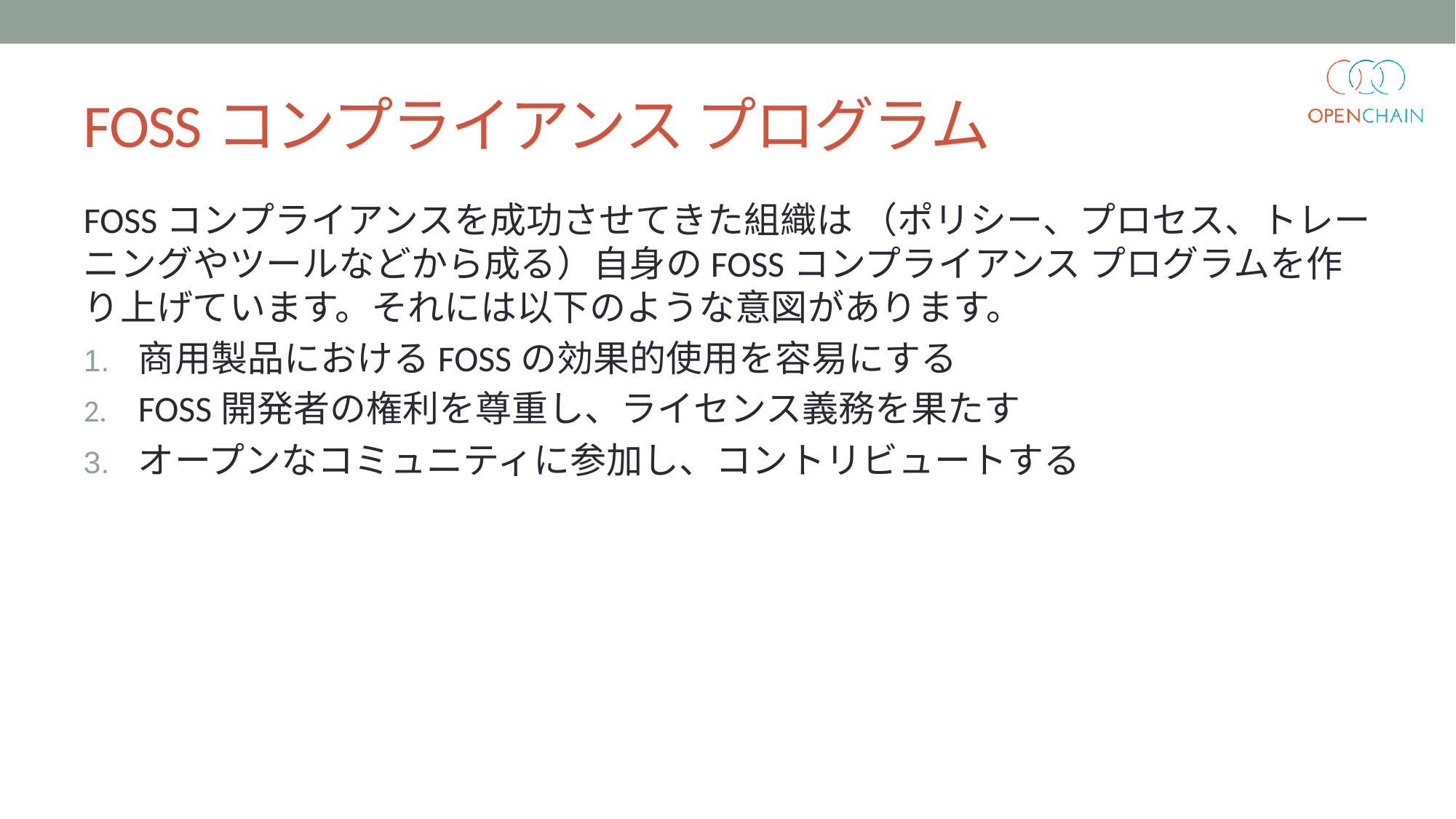

# FOSSコンプライアンス プログラム
FOSSコンプライアンスを成功させてきた組織は （ポリシー、プロセス、トレーニングやツールなどから成る）自身のFOSSコンプライアンス プログラムを作り上げています。それには以下のような意図があります。
商用製品におけるFOSSの効果的使用を容易にする
FOSS開発者の権利を尊重し、ライセンス義務を果たす
オープンなコミュニティに参加し、コントリビュートする